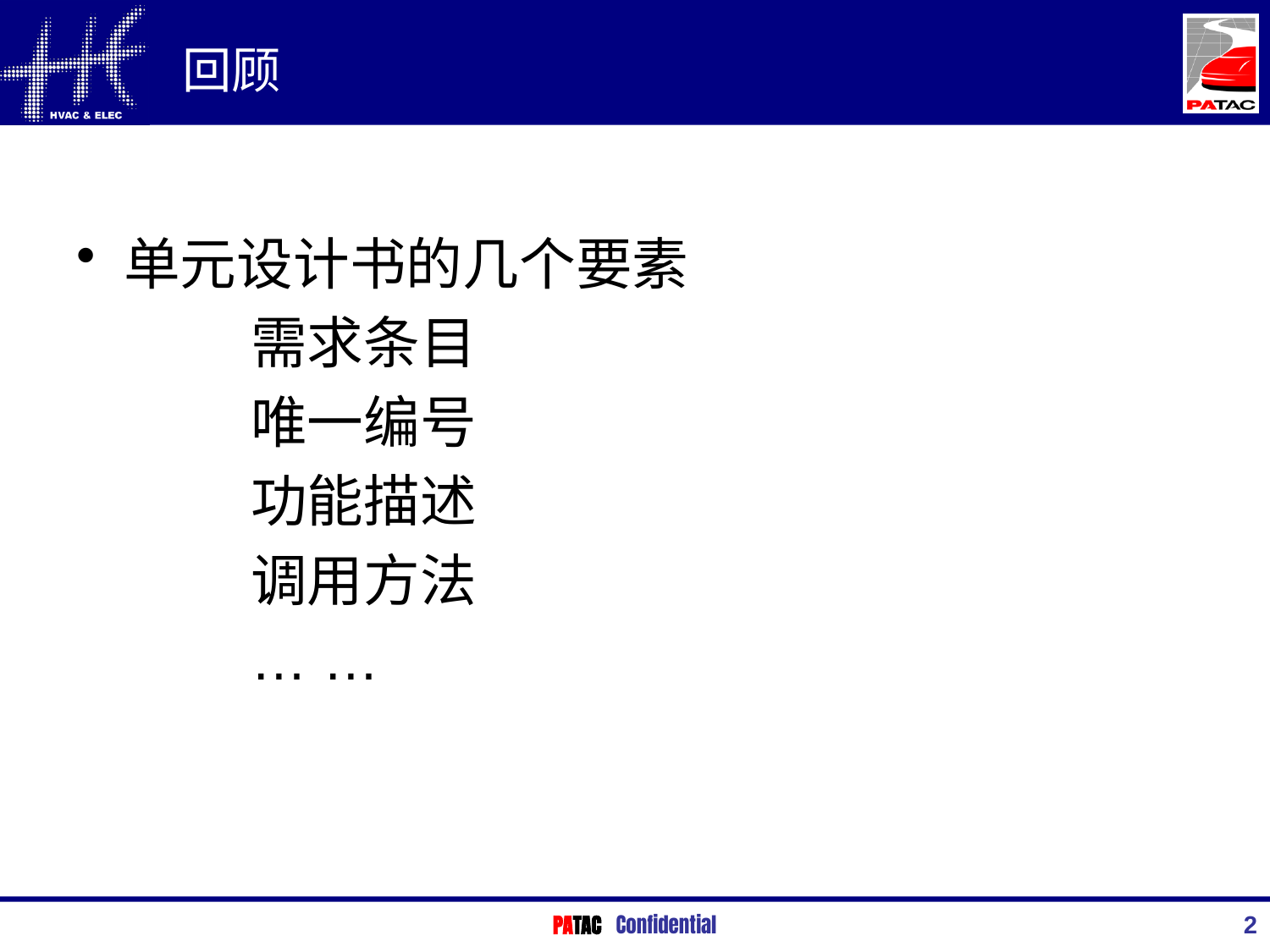

# 回顾
单元设计书的几个要素
		需求条目
		唯一编号
		功能描述
		调用方法
		… …
2